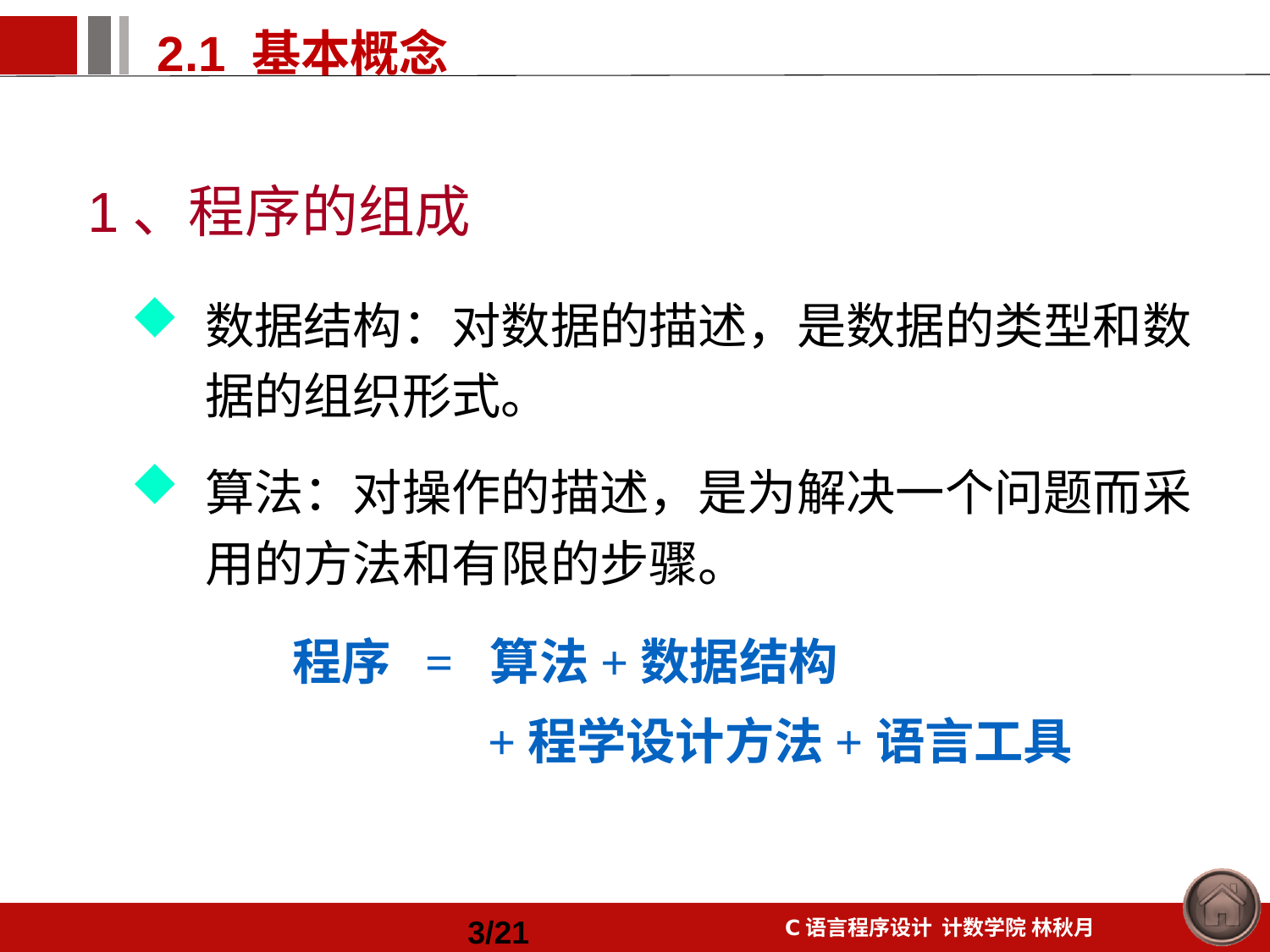

1、程序的组成
数据结构：对数据的描述，是数据的类型和数据的组织形式。
算法：对操作的描述，是为解决一个问题而采用的方法和有限的步骤。
程序  =  算法+数据结构
+程学设计方法+语言工具